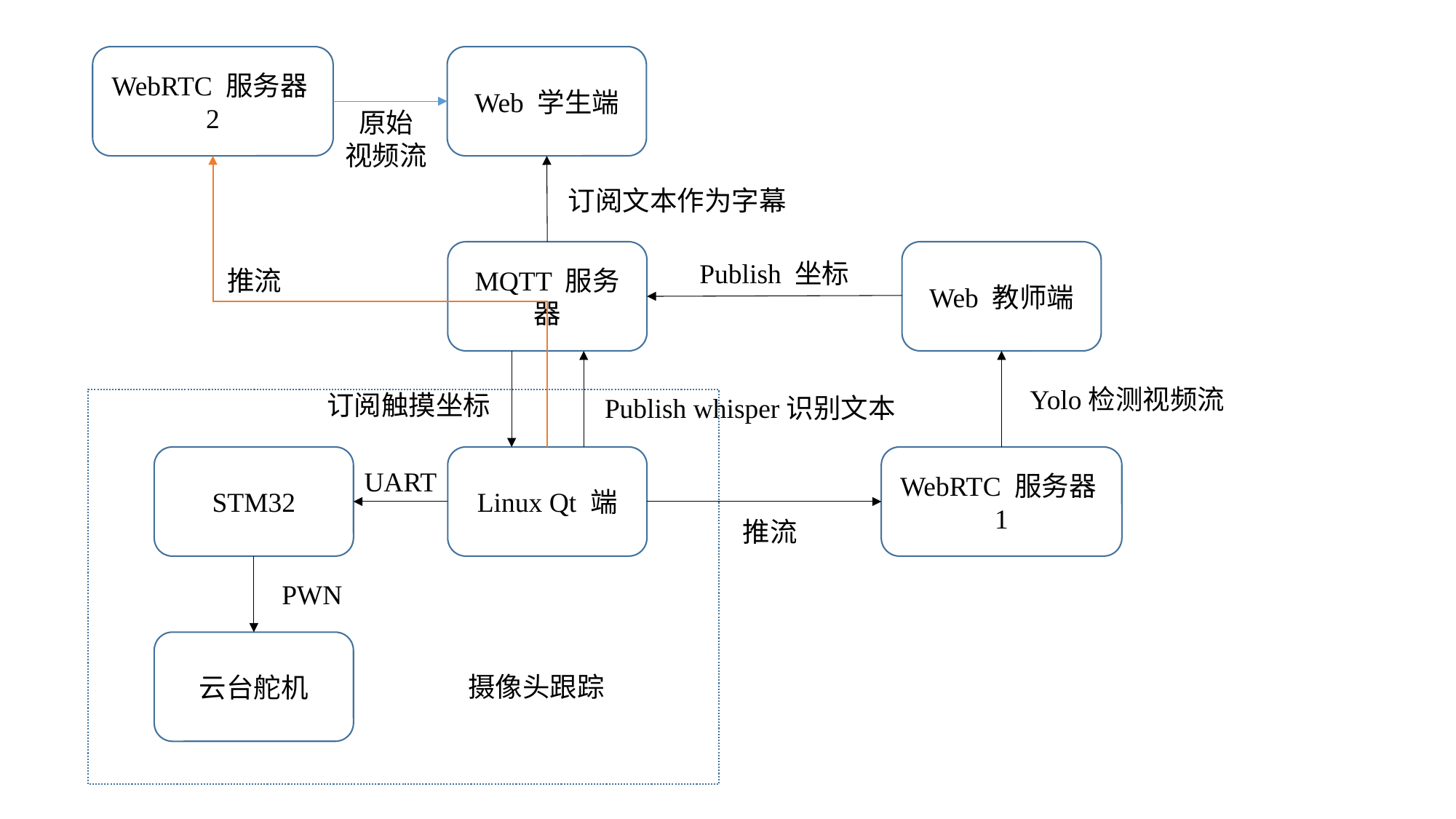

WebRTC 服务器2
Web 学生端
原始
视频流
订阅文本作为字幕
MQTT 服务器
Web 教师端
Publish 坐标
推流
Yolo检测视频流
订阅触摸坐标
Publish whisper识别文本

STM32
Linux Qt 端
WebRTC 服务器1
UART
推流
PWN
云台舵机
摄像头跟踪